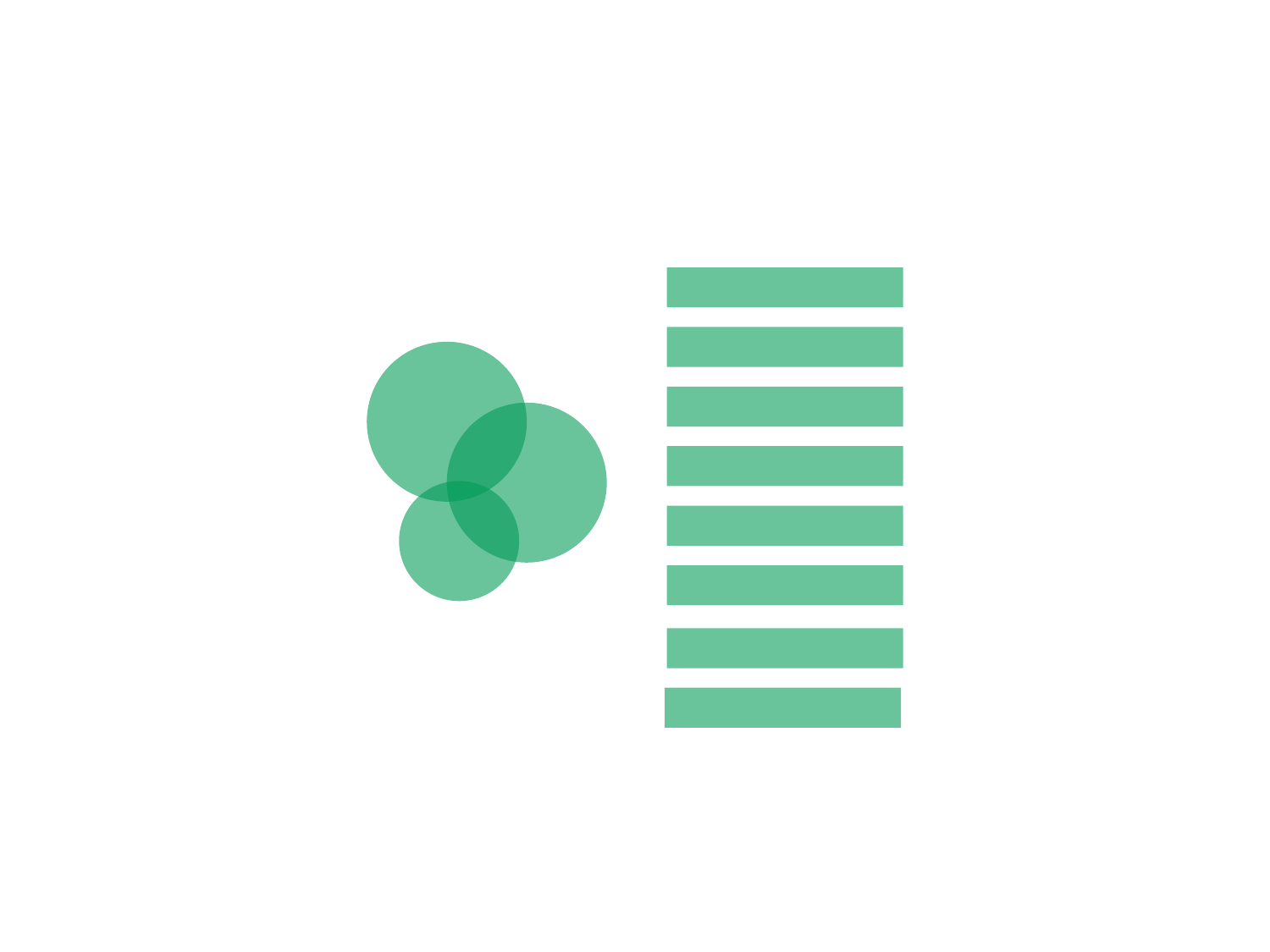

1. 하나방이란
2. 필요성
3. 경쟁사 분석
4. 사용예정 API
5. 요구사항 분석
6. 시나리오
7. 기대효과
8. 이후 일정

INDEX